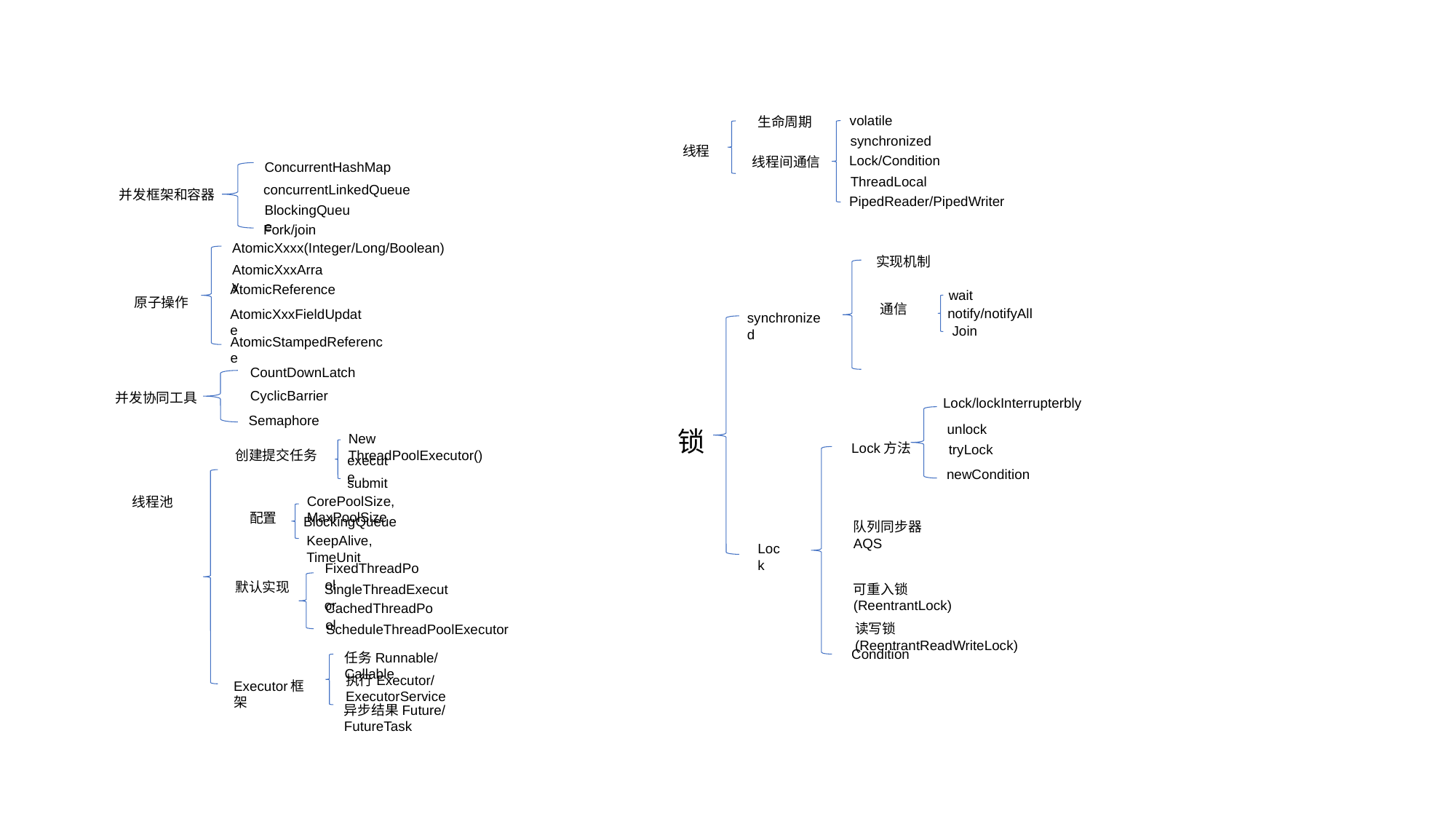

volatile
生命周期

synchronized
线程
Lock/Condition
线程间通信
ConcurrentHashMap

ThreadLocal
concurrentLinkedQueue
并发框架和容器
PipedReader/PipedWriter
BlockingQueue
Fork/join
AtomicXxxx(Integer/Long/Boolean)

实现机制
AtomicXxxArray

AtomicReference
wait
原子操作
通信

notify/notifyAll
AtomicXxxFieldUpdate
synchronized

Join
AtomicStampedReference
CountDownLatch

CyclicBarrier
并发协同工具
Lock/lockInterrupterbly
Semaphore

unlock
锁
New ThreadPoolExecutor()
Lock方法
tryLock

创建提交任务
execute

newCondition
submit

CorePoolSize, MaxPoolSize
线程池
配置

BlockingQueue
队列同步器AQS
KeepAlive, TimeUnit
Lock
FixedThreadPool

默认实现
SingleThreadExecutor
可重入锁(ReentrantLock)
CachedThreadPool
读写锁(ReentrantReadWriteLock)
ScheduleThreadPoolExecutor
Condition
任务Runnable/Callable

执行Executor/ExecutorService
Executor框架
异步结果Future/FutureTask